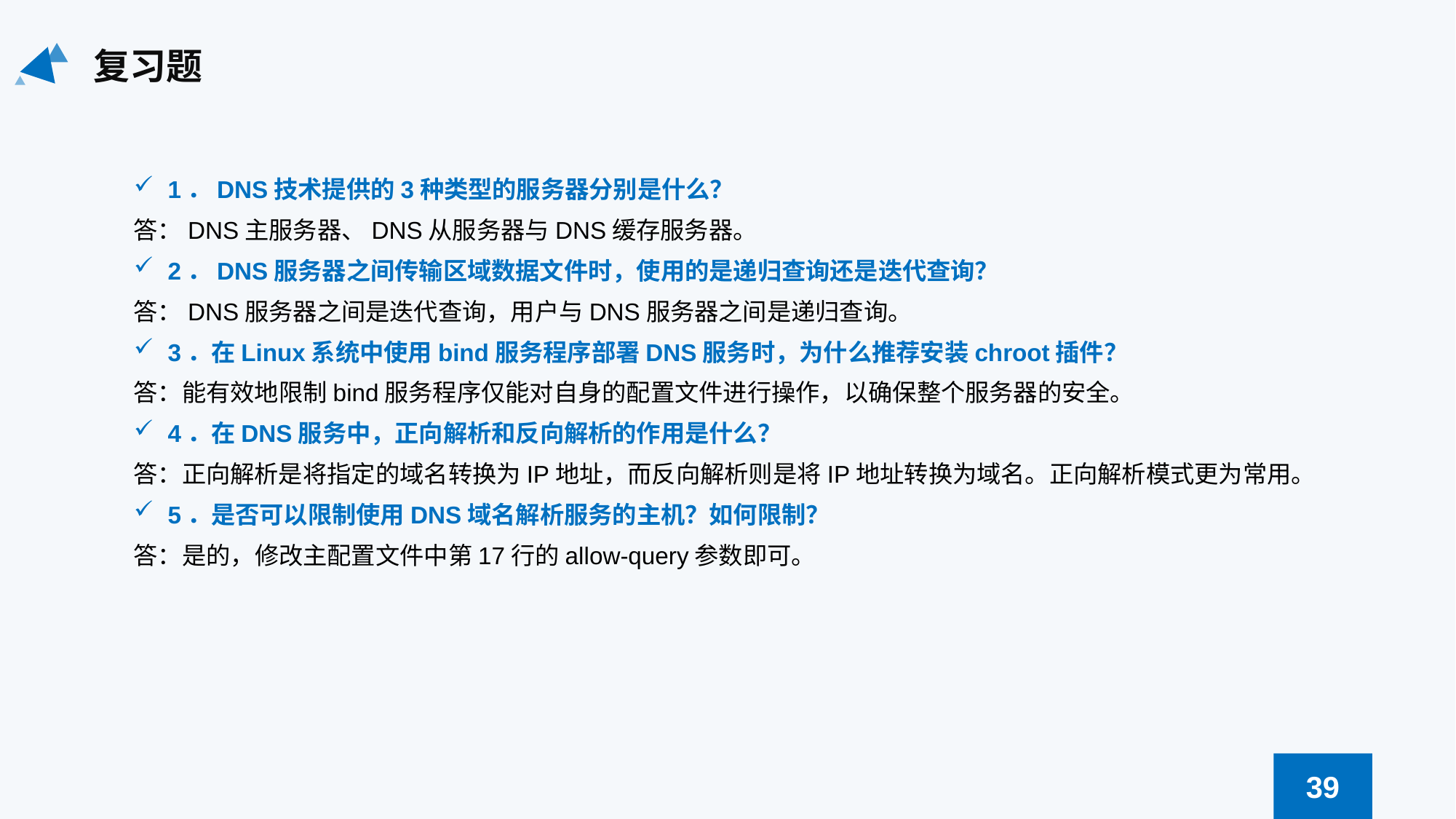

复习题

1．DNS技术提供的3种类型的服务器分别是什么？
答：DNS主服务器、DNS从服务器与DNS缓存服务器。
2．DNS服务器之间传输区域数据文件时，使用的是递归查询还是迭代查询？
答：DNS服务器之间是迭代查询，用户与DNS服务器之间是递归查询。
3．在Linux系统中使用bind服务程序部署DNS服务时，为什么推荐安装chroot插件？
答：能有效地限制bind服务程序仅能对自身的配置文件进行操作，以确保整个服务器的安全。
4．在DNS服务中，正向解析和反向解析的作用是什么？
答：正向解析是将指定的域名转换为IP地址，而反向解析则是将IP地址转换为域名。正向解析模式更为常用。
5．是否可以限制使用DNS域名解析服务的主机？如何限制？
答：是的，修改主配置文件中第17行的allow-query参数即可。

39